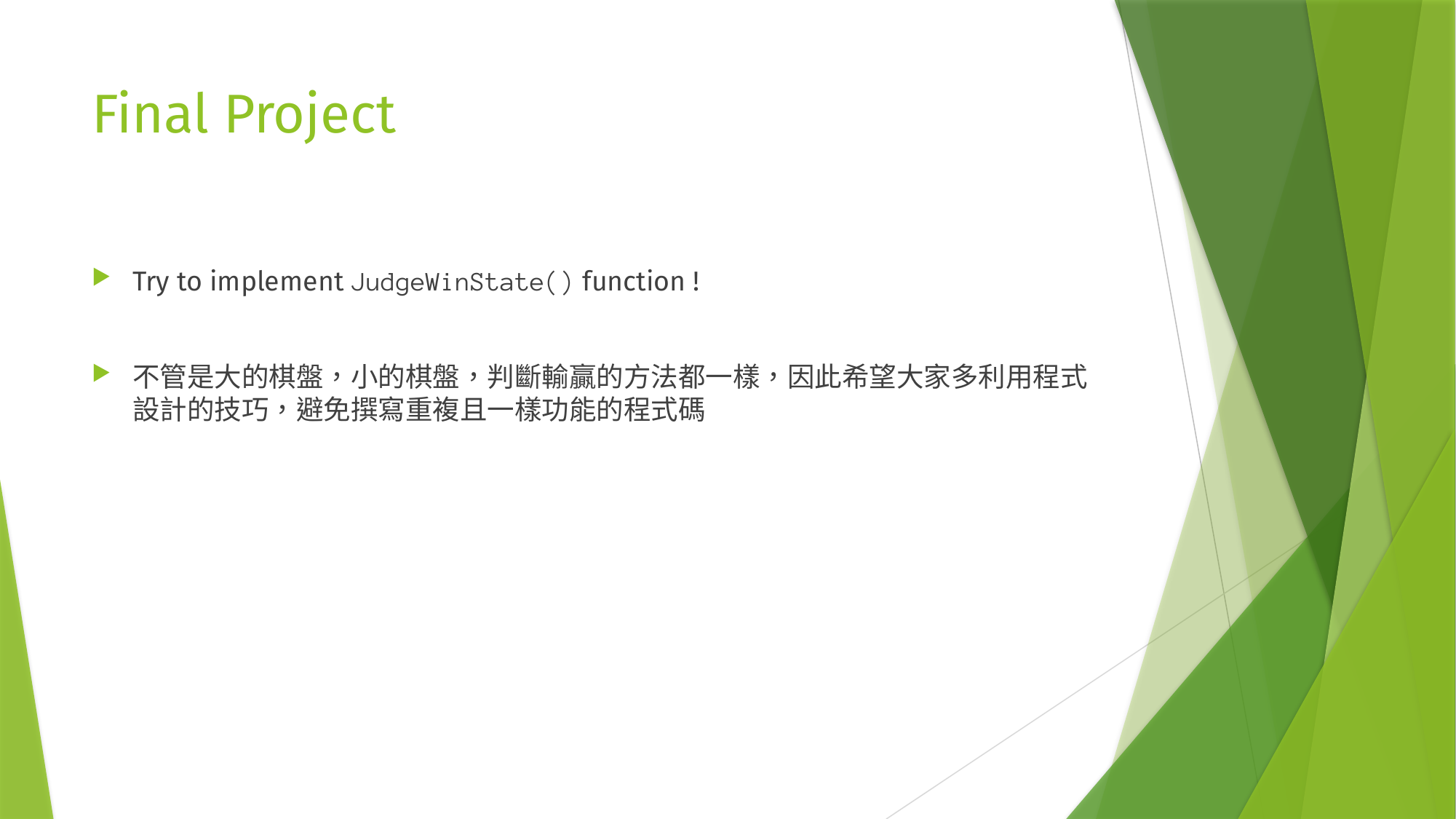

# Final Project
Try to implement JudgeWinState() function !

不管是大的棋盤，小的棋盤，判斷輸贏的方法都一樣，因此希望大家多利用程式設計的技巧，避免撰寫重複且一樣功能的程式碼